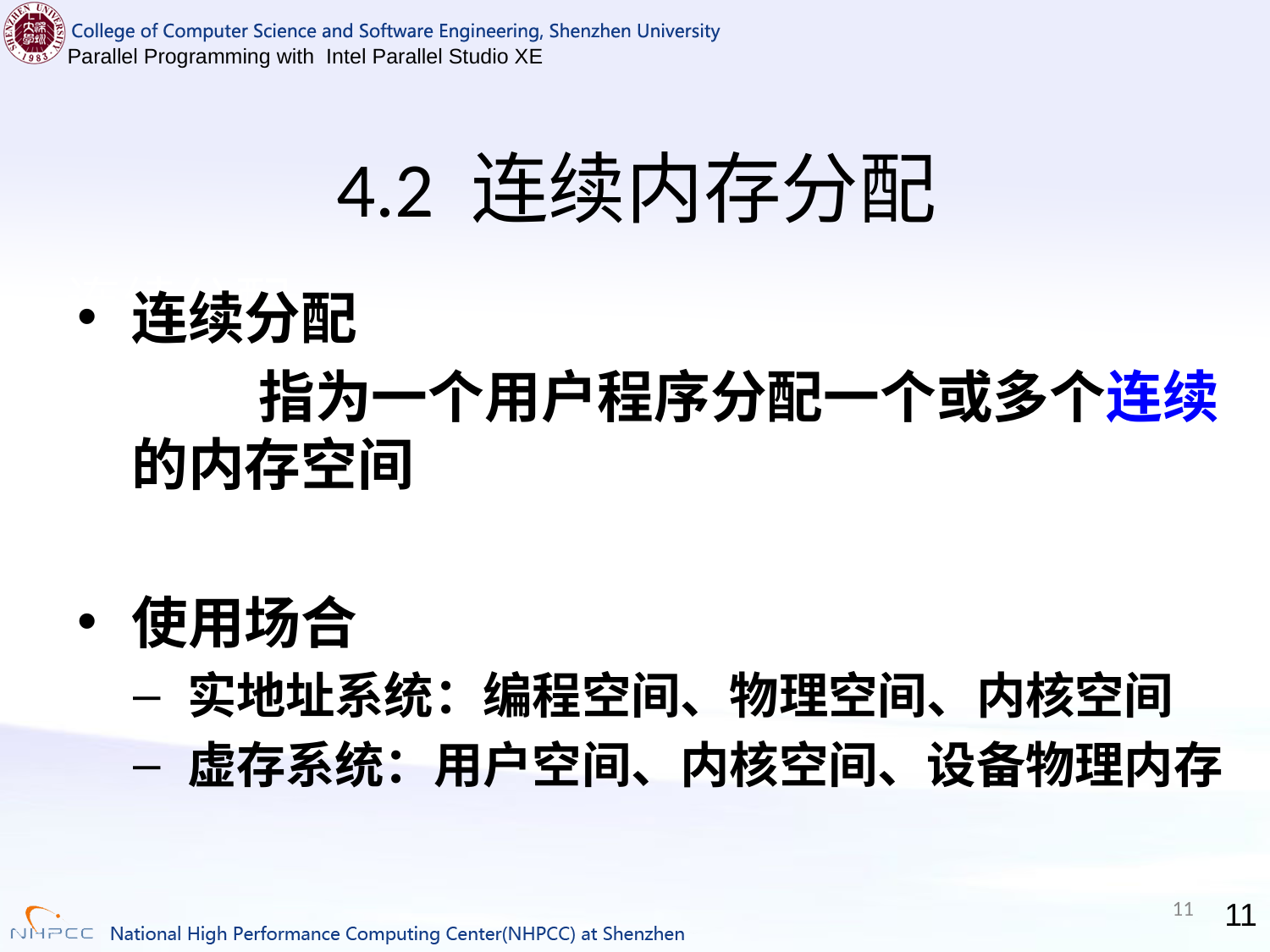

4.2 连续内存分配
# 连续分配
连续分配
		指为一个用户程序分配一个或多个连续的内存空间

使用场合
实地址系统：编程空间、物理空间、内核空间
虚存系统：用户空间、内核空间、设备物理内存

11
11